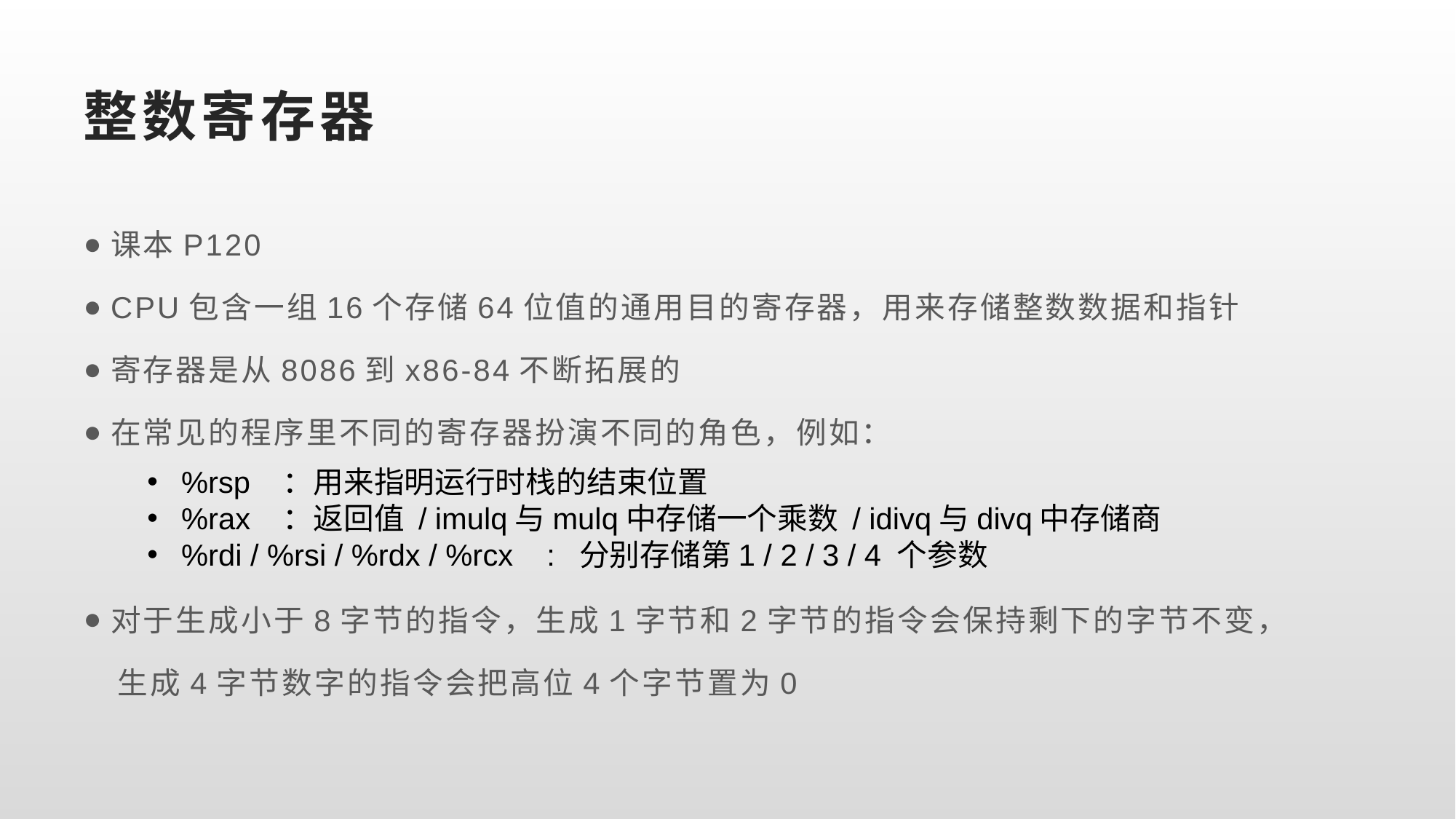

# 整数寄存器
课本P120
CPU包含一组16个存储64位值的通用目的寄存器，用来存储整数数据和指针
寄存器是从8086到x86-84不断拓展的
在常见的程序里不同的寄存器扮演不同的角色，例如：

对于生成小于8字节的指令，生成1字节和2字节的指令会保持剩下的字节不变，
   生成4字节数字的指令会把高位4个字节置为0
%rsp   ：用来指明运行时栈的结束位置
%rax   ：返回值 / imulq与mulq中存储一个乘数 / idivq与divq中存储商
%rdi / %rsi / %rdx / %rcx    :  分别存储第1 / 2 / 3 / 4 个参数